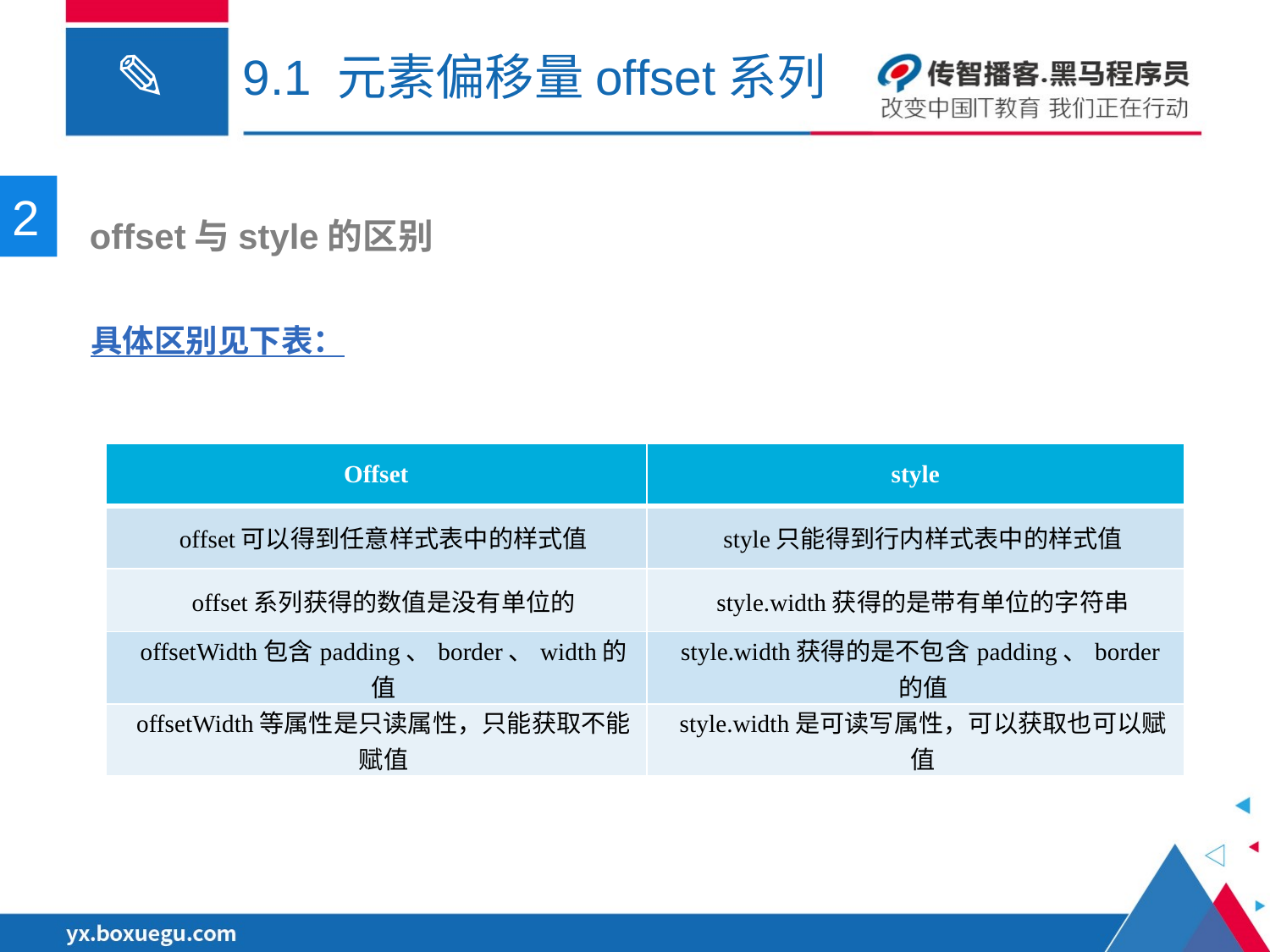

# 9.1 元素偏移量offset系列

2
  offset与style的区别
具体区别见下表：
| Offset | style |
| --- | --- |
| offset可以得到任意样式表中的样式值 | style只能得到行内样式表中的样式值 |
| offset系列获得的数值是没有单位的 | style.width获得的是带有单位的字符串 |
| offsetWidth包含padding、border、width的值 | style.width获得的是不包含padding、border的值 |
| offsetWidth等属性是只读属性，只能获取不能赋值 | style.width是可读写属性，可以获取也可以赋值 |